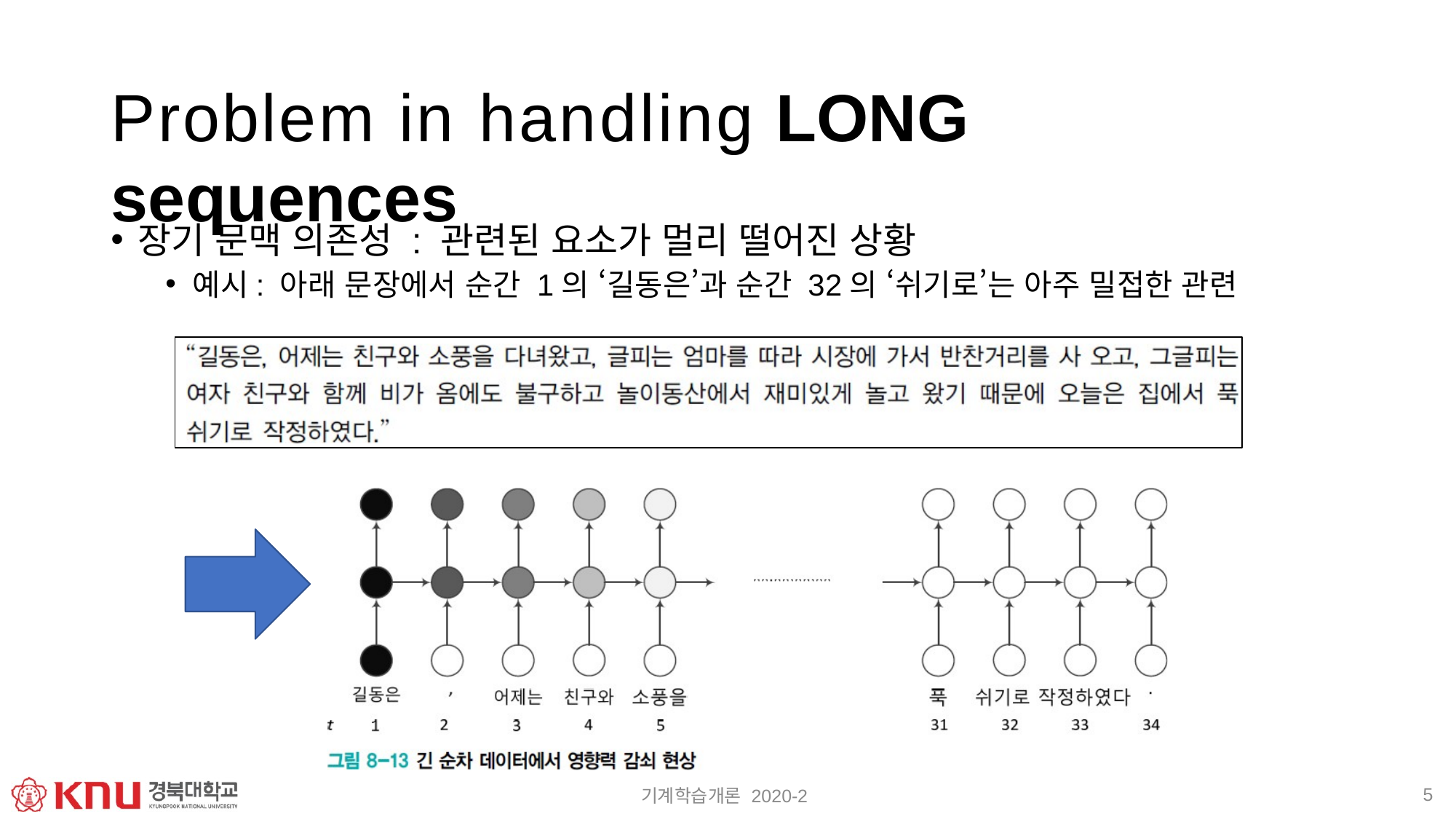

# Problem in handling LONG sequences
장기 문맥 의존성 : 관련된 요소가 멀리 떨어진 상황
예시: 아래 문장에서 순간 1의 ‘길동은’과 순간 32의 ‘쉬기로’는 아주 밀접한 관련

5
기계학습개론 2020-2